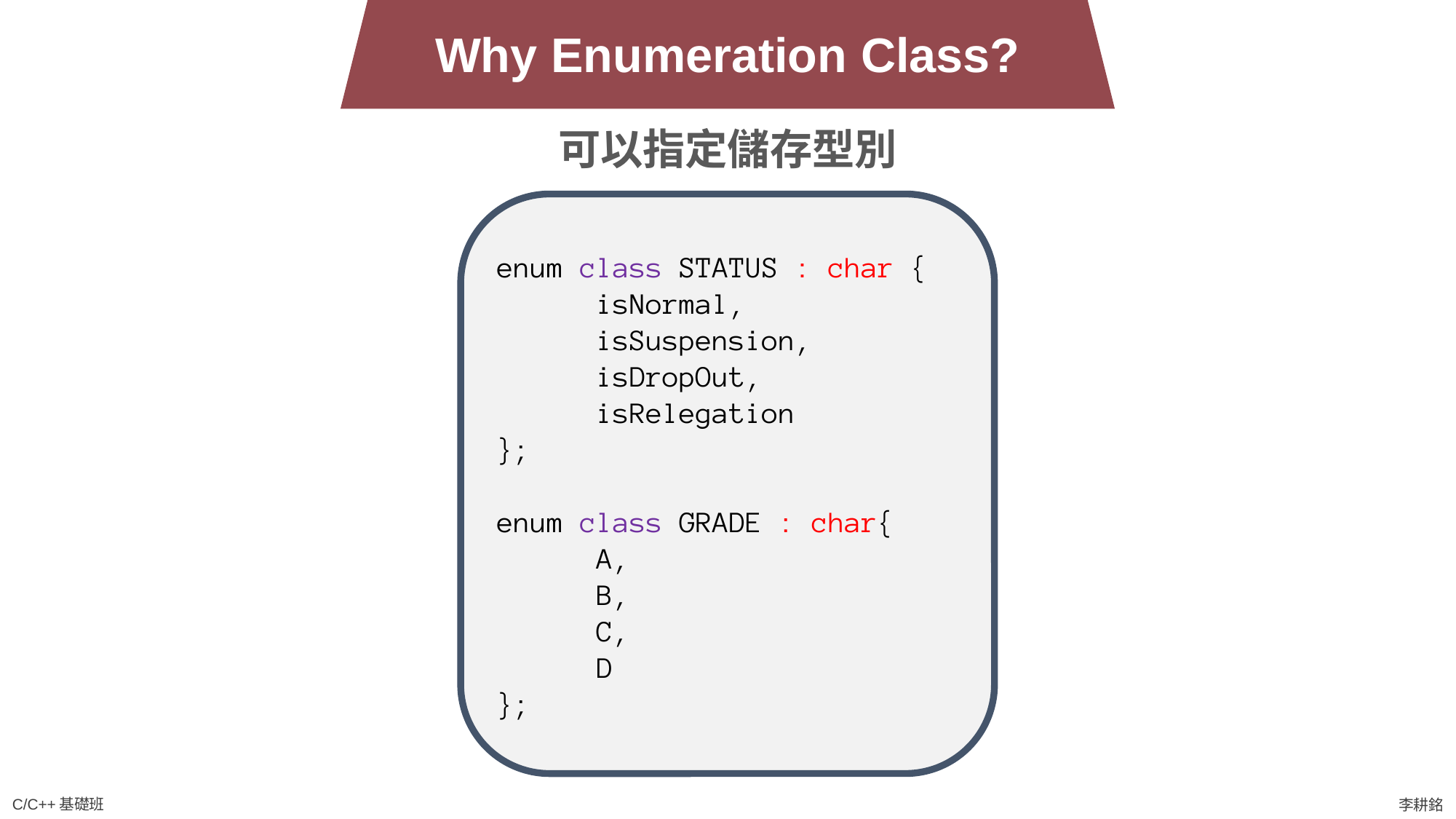

Why Enumeration Class?
可以指定儲存型別
enum class STATUS : char {
      isNormal,
      isSuspension,
      isDropOut,
      isRelegation
};

enum class GRADE : char{
      A,
      B,
      C,
      D
};
C/C++基礎班
李耕銘